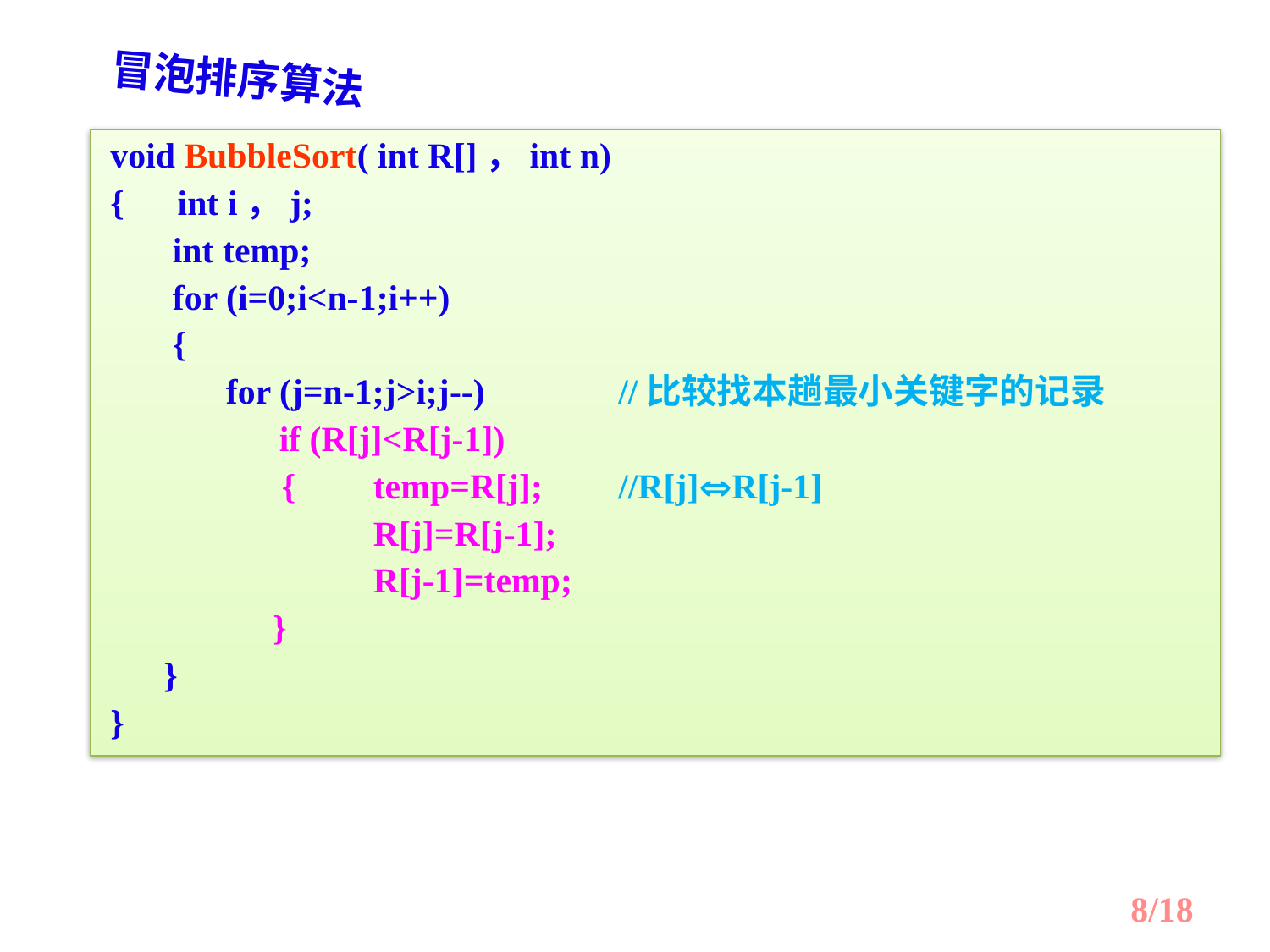

冒泡排序算法
void BubbleSort( int R[]，int n)
{      int i，j;
       int temp;
       for (i=0;i<n-1;i++)
       {
             for (j=n-1;j>i;j--)  	//比较找本趟最小关键字的记录
                   if (R[j]<R[j-1])
	     {	 temp=R[j];    	//R[j]⇔R[j-1]
		 R[j]=R[j-1];
		 R[j-1]=temp;
	    }
      }
}
8/18